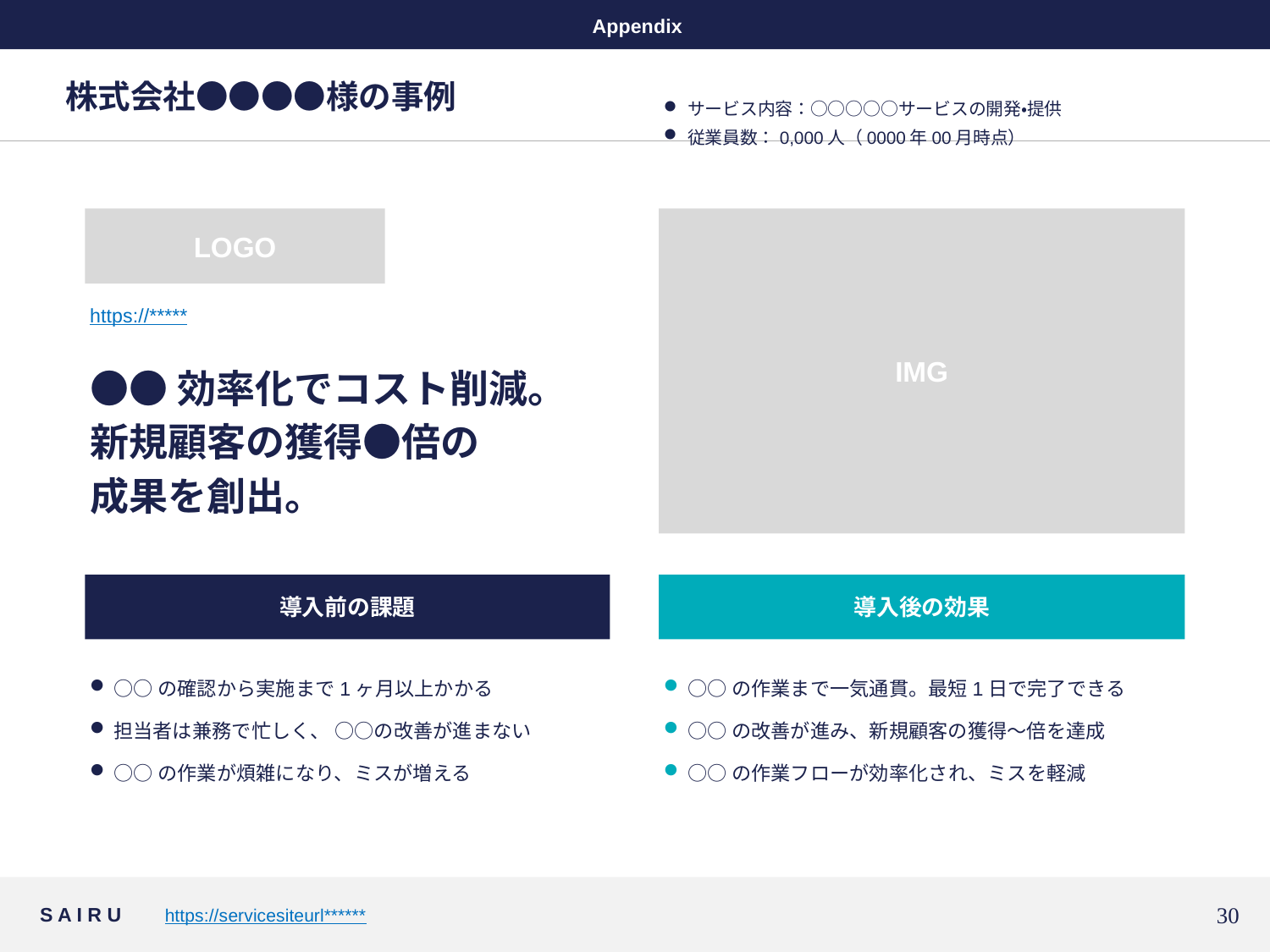

Appendix
# 株式会社●●●●様の事例
サービス内容：○○○○○サービスの開発・提供
従業員数：0,000人（0000年00月時点）
LOGO
IMG
https://*****
●●効率化でコスト削減。
新規顧客の獲得●倍の
成果を創出。
導入前の課題
導入後の効果
○○の確認から実施まで1ヶ月以上かかる
担当者は兼務で忙しく、 ○○の改善が進まない
○○の作業が煩雑になり、ミスが増える
○○の作業まで一気通貫。最短1日で完了できる
○○の改善が進み、新規顧客の獲得〜倍を達成
○○の作業フローが効率化され、ミスを軽減
30